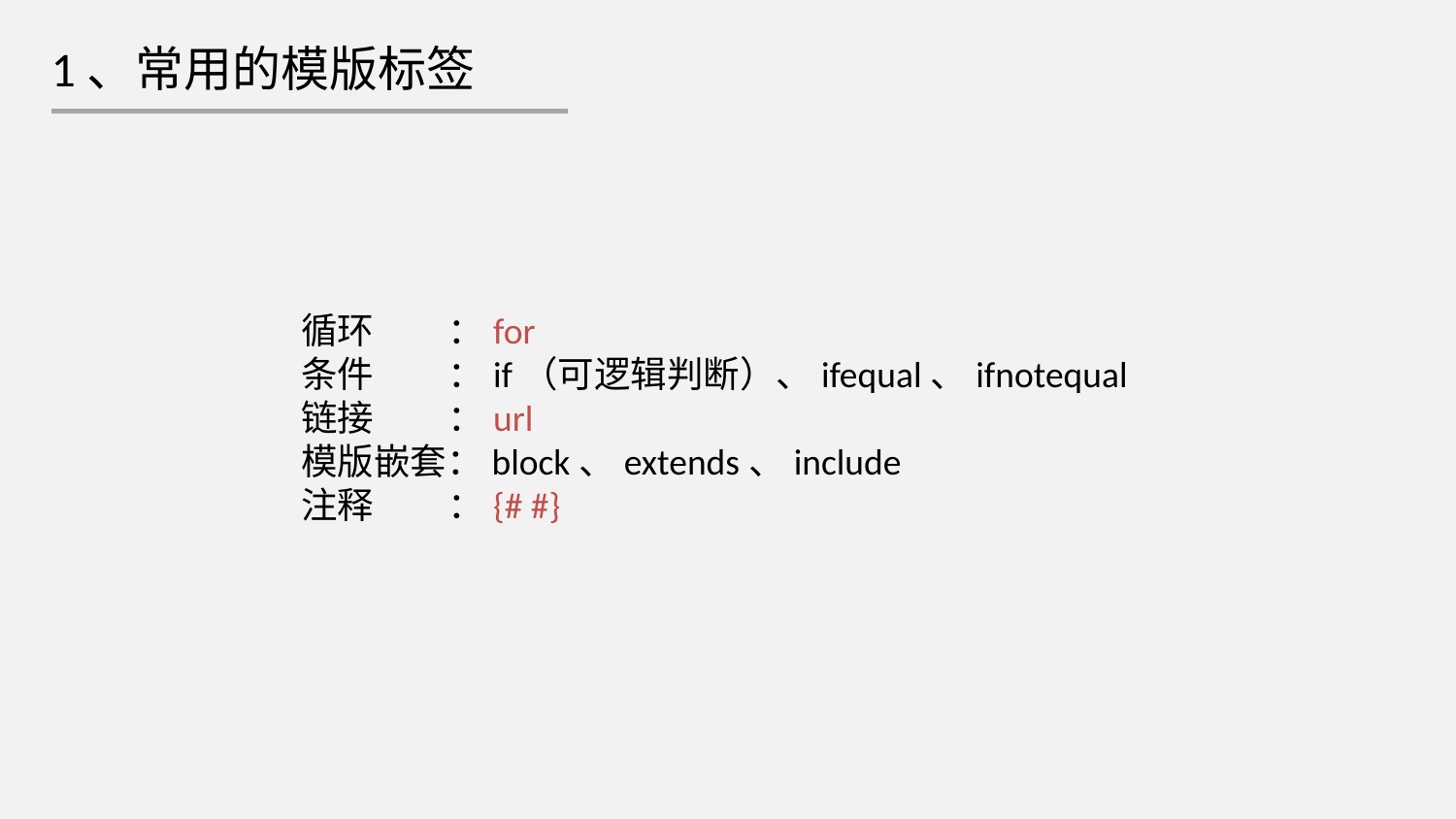

1、常用的模版标签
循环         ：for
条件         ：if（可逻辑判断）、ifequal、ifnotequal
链接         ：url
模版嵌套：block、extends、include
注释         ：{# #}